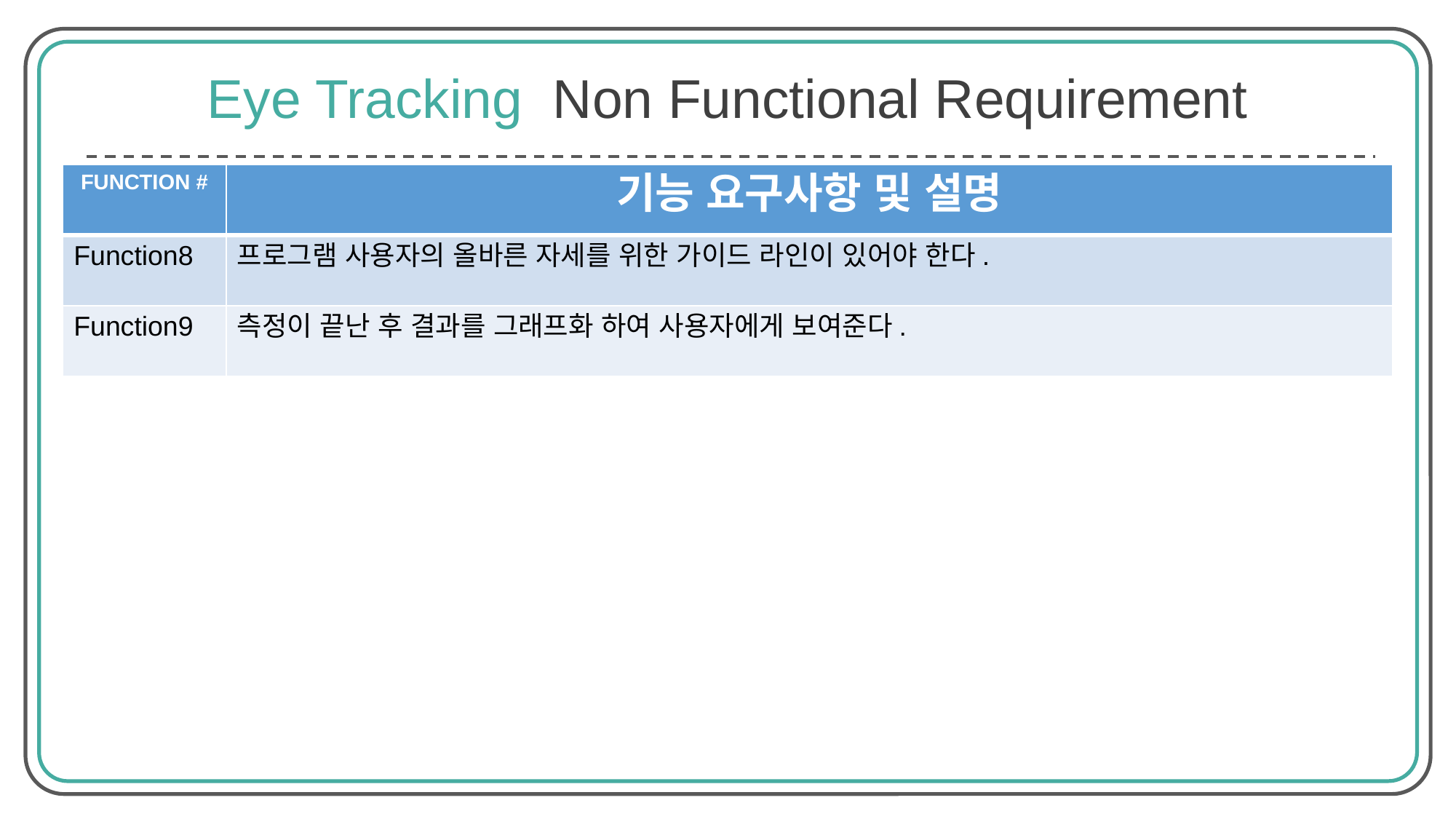

Eye Tracking  Non Functional Requirement
| FUNCTION # | 기능 요구사항 및 설명 |
| --- | --- |
| Function8 | 프로그램 사용자의 올바른 자세를 위한 가이드 라인이 있어야 한다. |
| Function9 | 측정이 끝난 후 결과를 그래프화 하여 사용자에게 보여준다. |